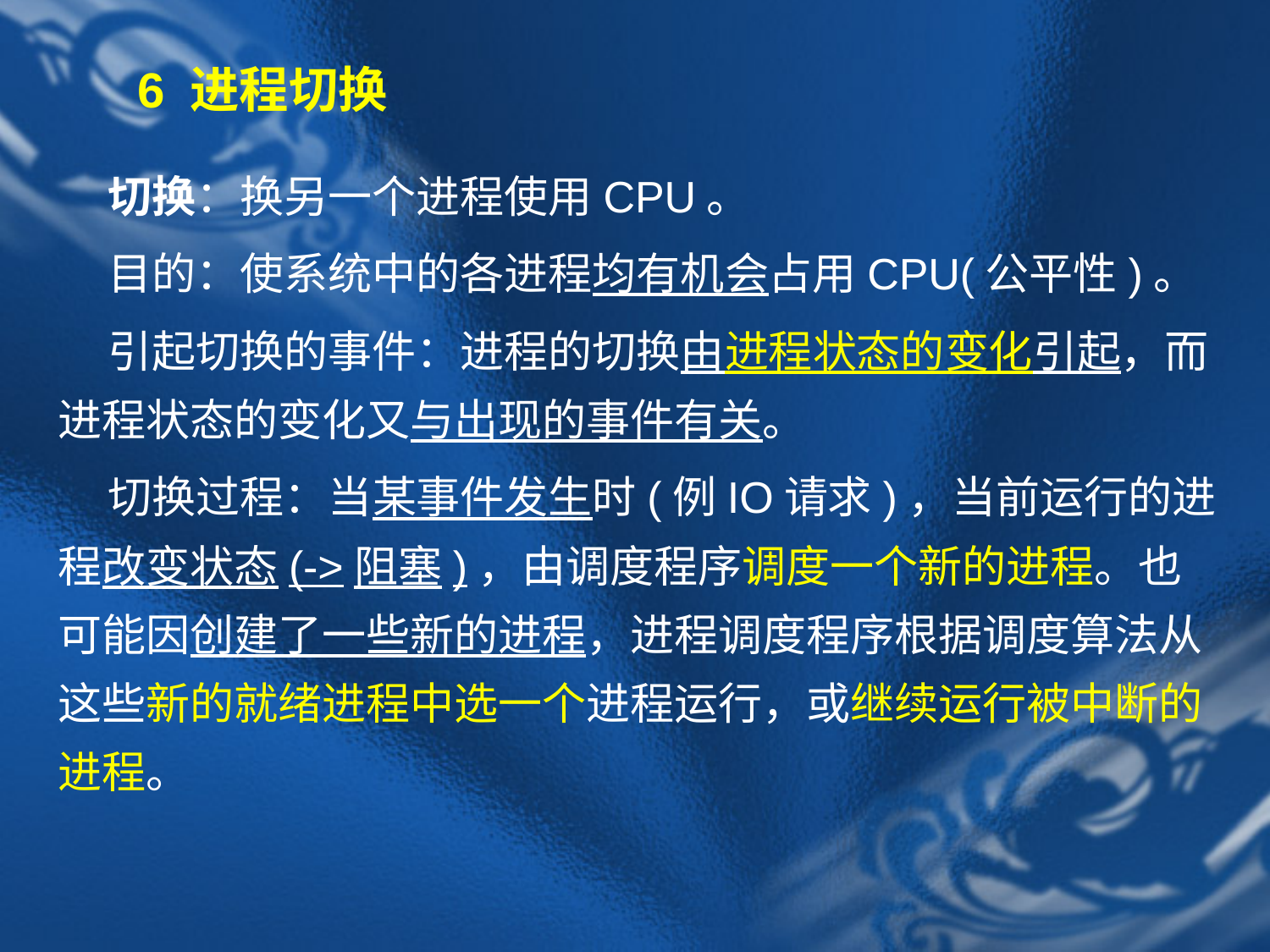

# 6 进程切换
切换：换另一个进程使用CPU。
目的：使系统中的各进程均有机会占用CPU(公平性)。
引起切换的事件：进程的切换由进程状态的变化引起，而进程状态的变化又与出现的事件有关。
切换过程：当某事件发生时(例IO请求)，当前运行的进程改变状态(->阻塞)，由调度程序调度一个新的进程。也可能因创建了一些新的进程，进程调度程序根据调度算法从这些新的就绪进程中选一个进程运行，或继续运行被中断的进程。